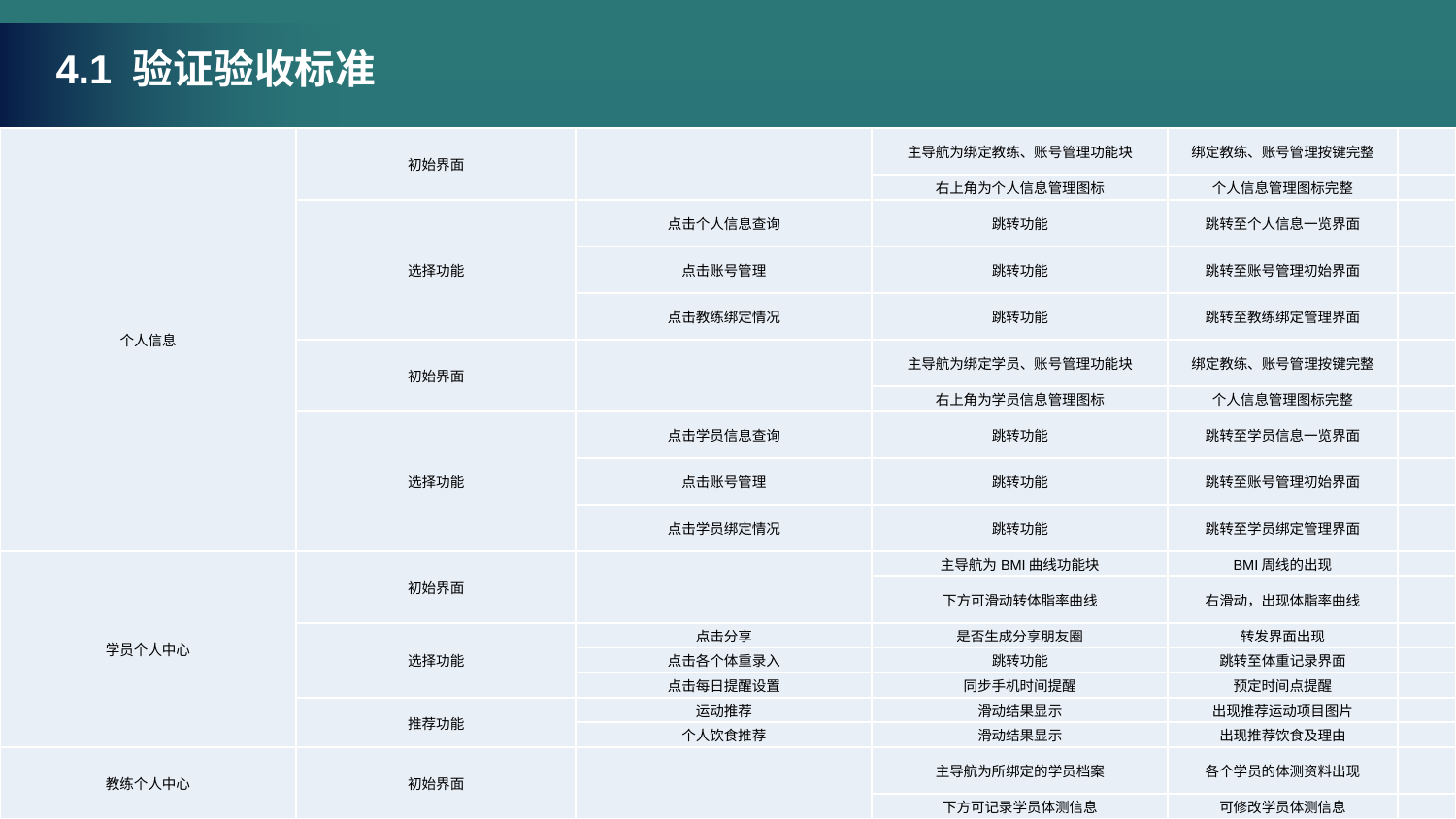

4.1 验证验收标准
| 个人信息 | 初始界面 |  | 主导航为绑定教练、账号管理功能块 | 绑定教练、账号管理按键完整 |  |
| --- | --- | --- | --- | --- | --- |
|  |  |  | 右上角为个人信息管理图标 | 个人信息管理图标完整 |  |
|  | 选择功能 | 点击个人信息查询 | 跳转功能 | 跳转至个人信息一览界面 |  |
|  |  | 点击账号管理 | 跳转功能 | 跳转至账号管理初始界面 |  |
|  |  | 点击教练绑定情况 | 跳转功能 | 跳转至教练绑定管理界面 |  |
|  | 初始界面 |  | 主导航为绑定学员、账号管理功能块 | 绑定教练、账号管理按键完整 |  |
|  |  |  | 右上角为学员信息管理图标 | 个人信息管理图标完整 |  |
|  | 选择功能 | 点击学员信息查询 | 跳转功能 | 跳转至学员信息一览界面 |  |
|  |  | 点击账号管理 | 跳转功能 | 跳转至账号管理初始界面 |  |
|  |  | 点击学员绑定情况 | 跳转功能 | 跳转至学员绑定管理界面 |  |
| 学员个人中心 | 初始界面 |  | 主导航为BMI曲线功能块 | BMI周线的出现 |  |
|  |  |  | 下方可滑动转体脂率曲线 | 右滑动，出现体脂率曲线 |  |
|  | 选择功能 | 点击分享 | 是否生成分享朋友圈 | 转发界面出现 |  |
|  |  | 点击各个体重录入 | 跳转功能 | 跳转至体重记录界面 |  |
|  |  | 点击每日提醒设置 | 同步手机时间提醒 | 预定时间点提醒 |  |
|  | 推荐功能 | 运动推荐 | 滑动结果显示 | 出现推荐运动项目图片 |  |
|  |  | 个人饮食推荐 | 滑动结果显示 | 出现推荐饮食及理由 |  |
| 教练个人中心 | 初始界面 |  | 主导航为所绑定的学员档案 | 各个学员的体测资料出现 |  |
|  |  |  | 下方可记录学员体测信息 | 可修改学员体测信息 |  |
爱录
pop weight